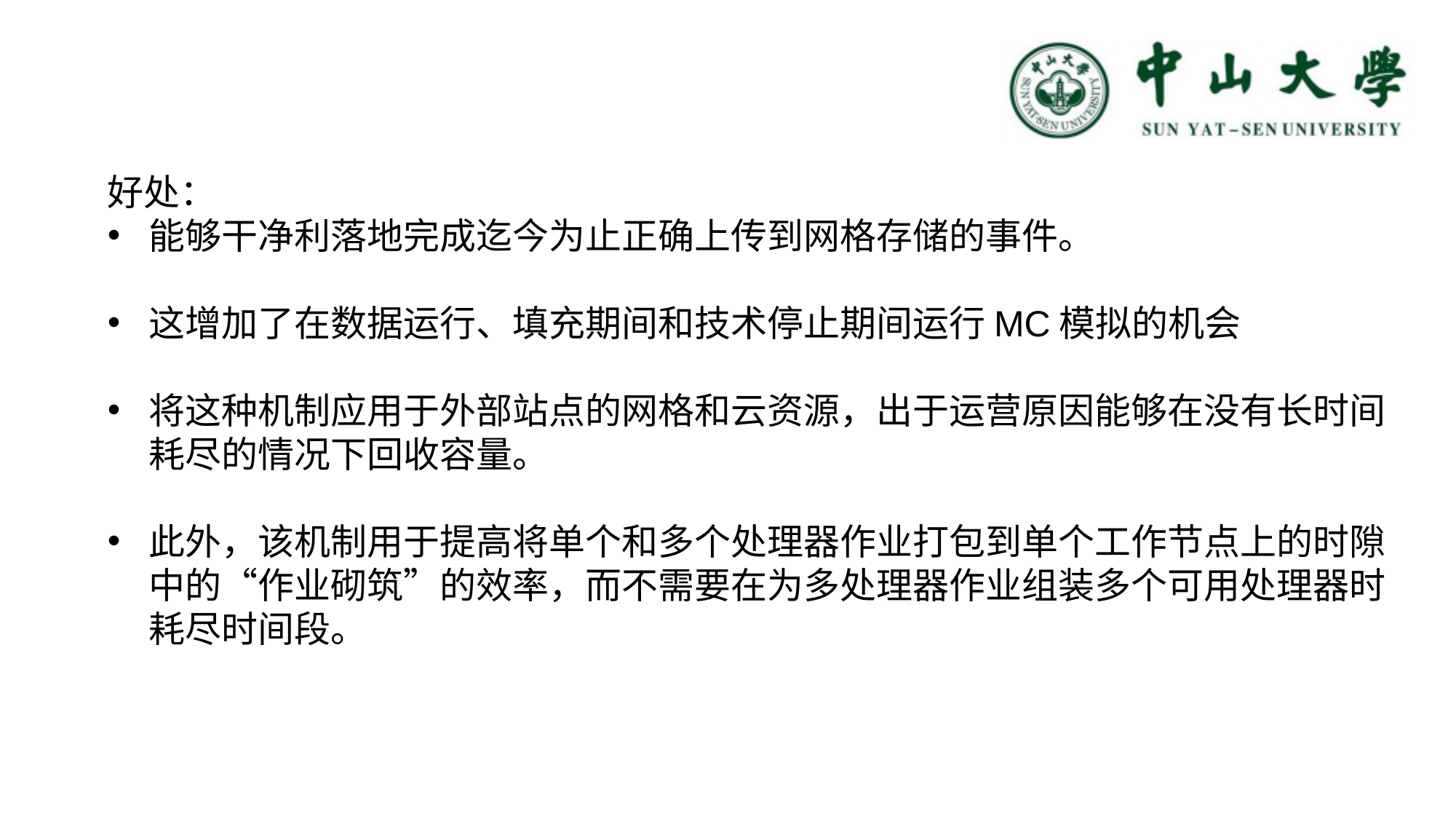

好处：
能够干净利落地完成迄今为止正确上传到网格存储的事件。

这增加了在数据运行、填充期间和技术停止期间运行MC模拟的机会

将这种机制应用于外部站点的网格和云资源，出于运营原因能够在没有长时间耗尽的情况下回收容量。

此外，该机制用于提高将单个和多个处理器作业打包到单个工作节点上的时隙中的“作业砌筑”的效率，而不需要在为多处理器作业组装多个可用处理器时耗尽时间段。